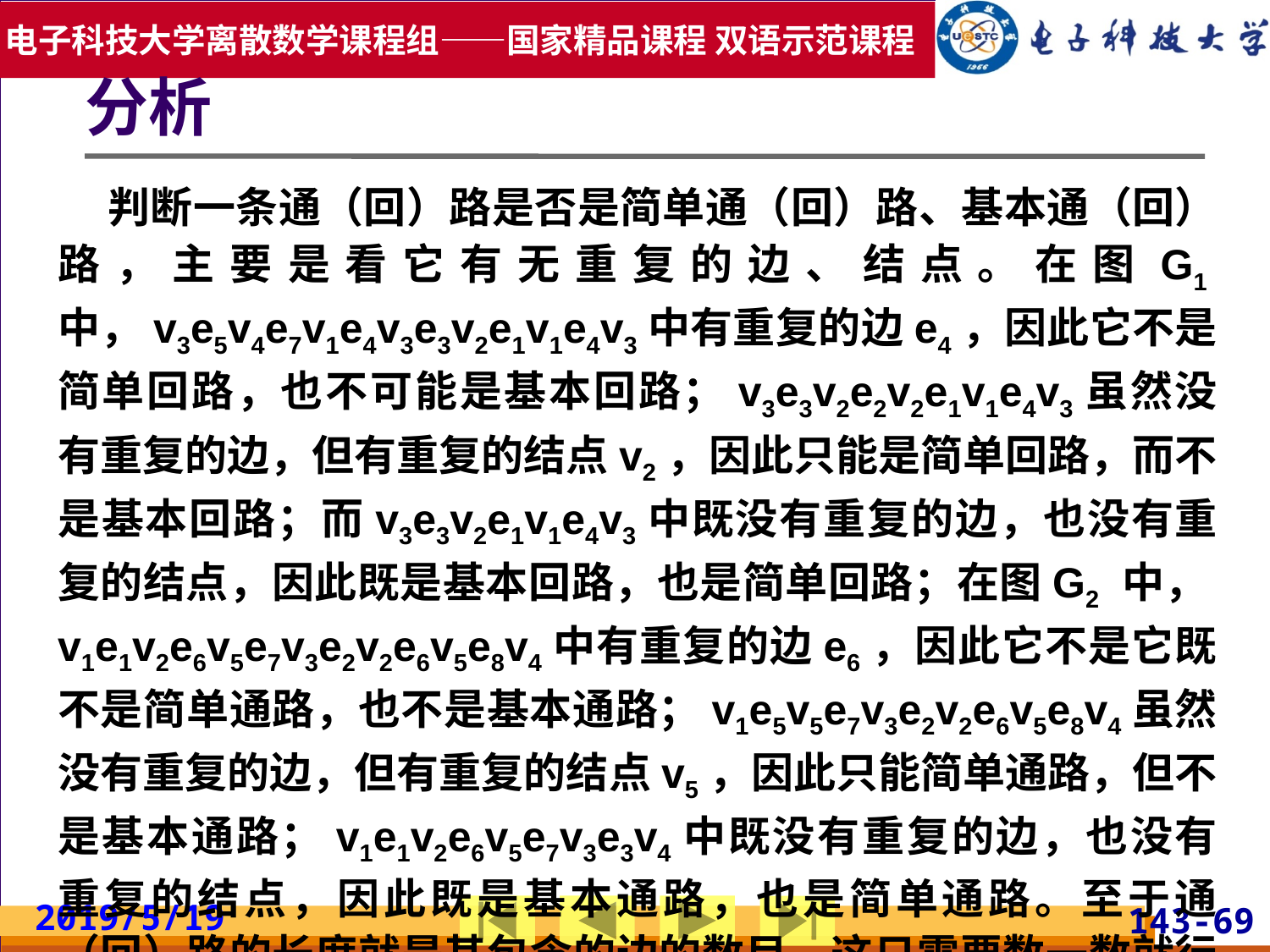

分析
    判断一条通（回）路是否是简单通（回）路、基本通（回）路，主要是看它有无重复的边、结点。在图G1中，v3e5v4e7v1e4v3e3v2e1v1e4v3中有重复的边e4，因此它不是简单回路，也不可能是基本回路；v3e3v2e2v2e1v1e4v3虽然没有重复的边，但有重复的结点v2，因此只能是简单回路，而不是基本回路；而v3e3v2e1v1e4v3中既没有重复的边，也没有重复的结点，因此既是基本回路，也是简单回路；在图G2 中，v1e1v2e6v5e7v3e2v2e6v5e8v4中有重复的边e6，因此它不是它既不是简单通路，也不是基本通路；v1e5v5e7v3e2v2e6v5e8v4虽然没有重复的边，但有重复的结点v5，因此只能简单通路，但不是基本通路；v1e1v2e6v5e7v3e3v4中既没有重复的边，也没有重复的结点，因此既是基本通路，也是简单通路。至于通（回）路的长度就是其包含的边的数目，这只需要数一数就行了。
2019/5/19